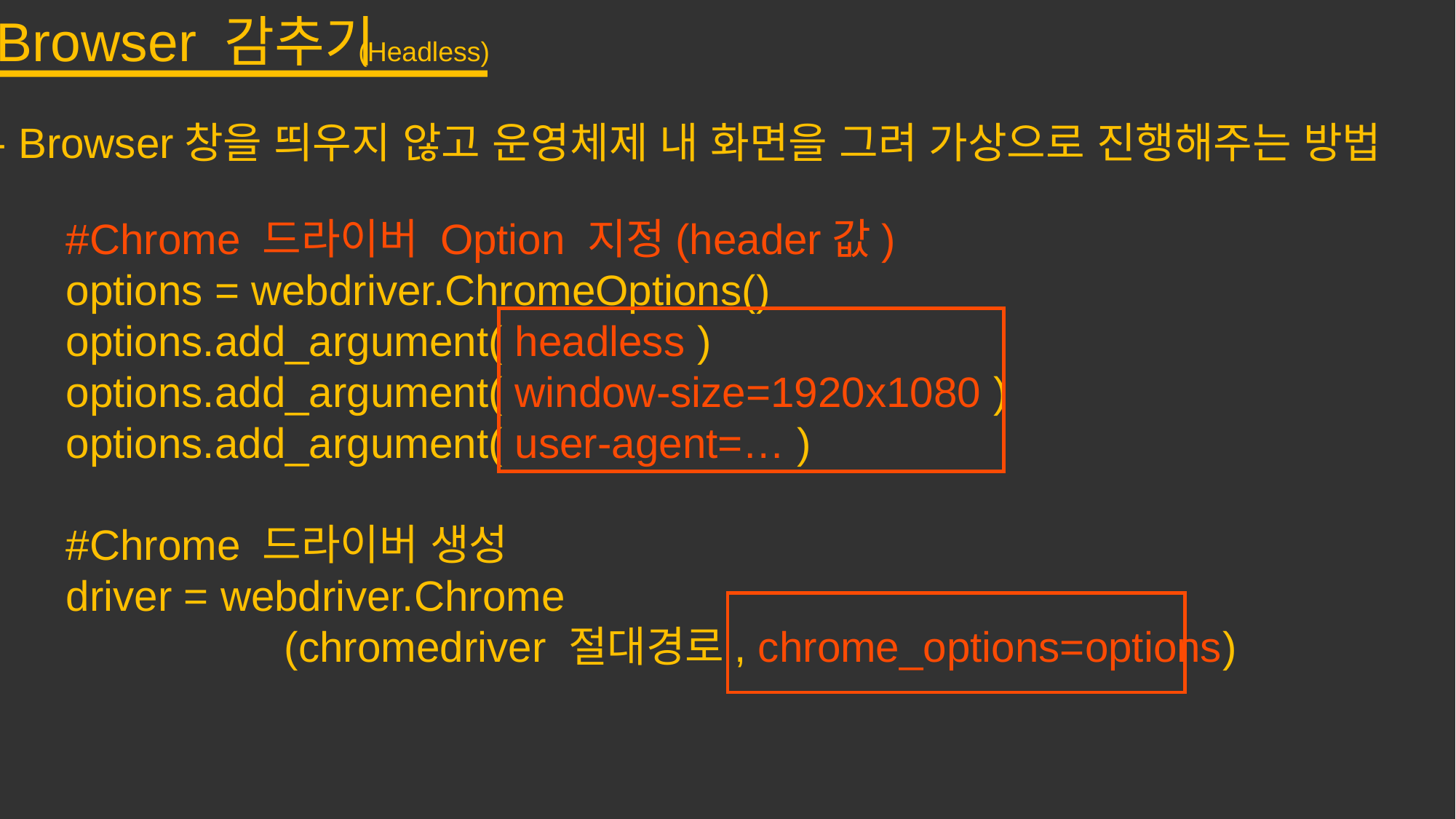

Browser 감추기
(Headless)

- Browser창을 띄우지 않고 운영체제 내 화면을 그려 가상으로 진행해주는 방법
#Chrome 드라이버 Option 지정(header값)
options = webdriver.ChromeOptions()
options.add_argument( headless )
options.add_argument( window-size=1920x1080 )
options.add_argument( user-agent=… )

#Chrome 드라이버 생성
driver = webdriver.Chrome
		(chromedriver 절대경로, chrome_options=options)